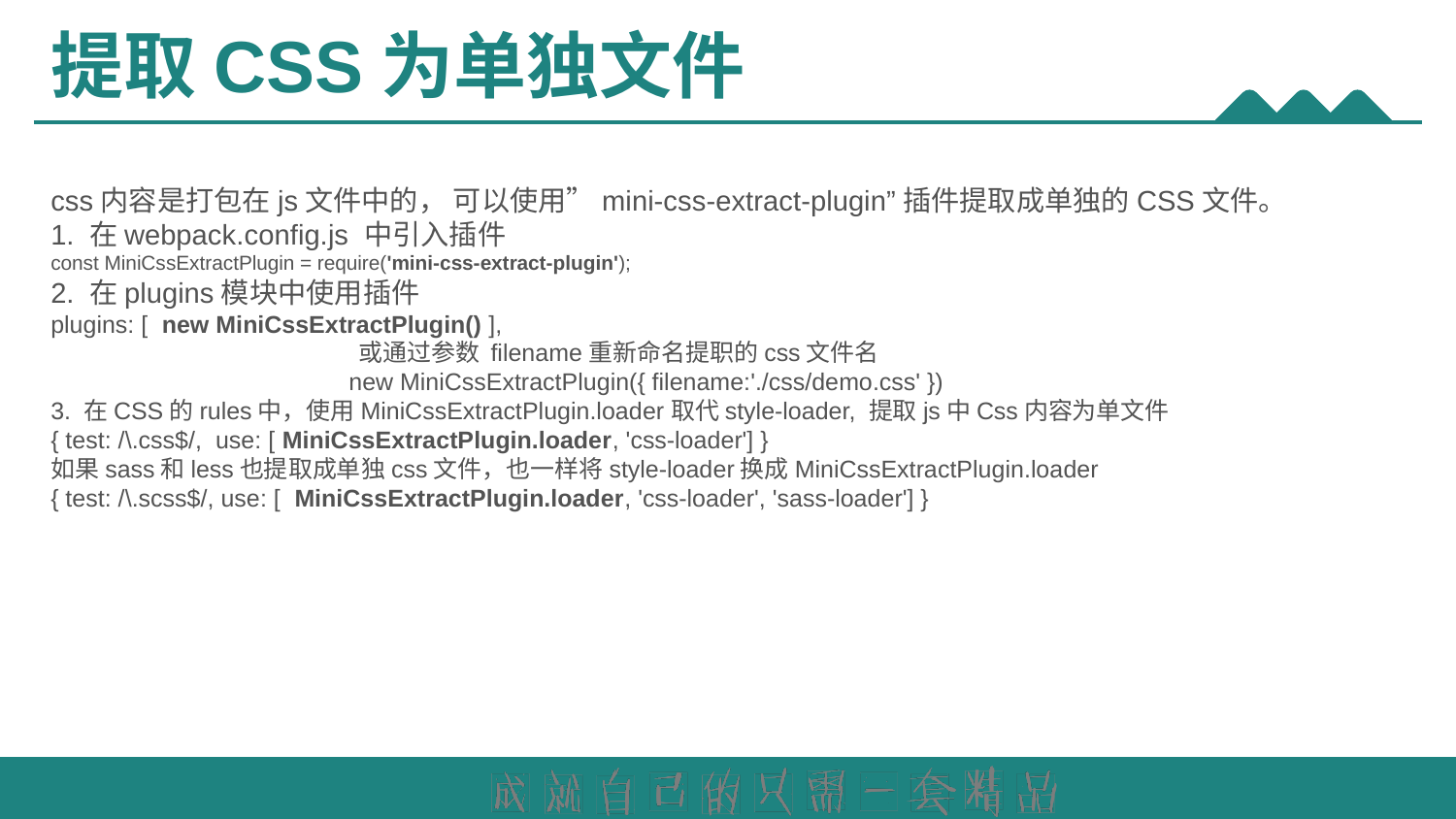

# 提取CSS为单独文件
css内容是打包在js文件中的， 可以使用”mini-css-extract-plugin”插件提取成单独的CSS文件。
1. 在webpack.config.js 中引入插件
const MiniCssExtractPlugin = require('mini-css-extract-plugin');
2. 在plugins模块中使用插件
plugins: [  new MiniCssExtractPlugin() ],
	  或通过参数 filename重新命名提职的css文件名
	 new MiniCssExtractPlugin({ filename:'./css/demo.css' })
3. 在CSS的rules中，使用MiniCssExtractPlugin.loader取代style-loader, 提取js中Css内容为单文件
{ test: /\.css$/,  use: [ MiniCssExtractPlugin.loader, 'css-loader'] }
如果sass和less也提取成单独css文件，也一样将style-loader换成MiniCssExtractPlugin.loader
{ test: /\.scss$/, use: [  MiniCssExtractPlugin.loader, 'css-loader', 'sass-loader'] }